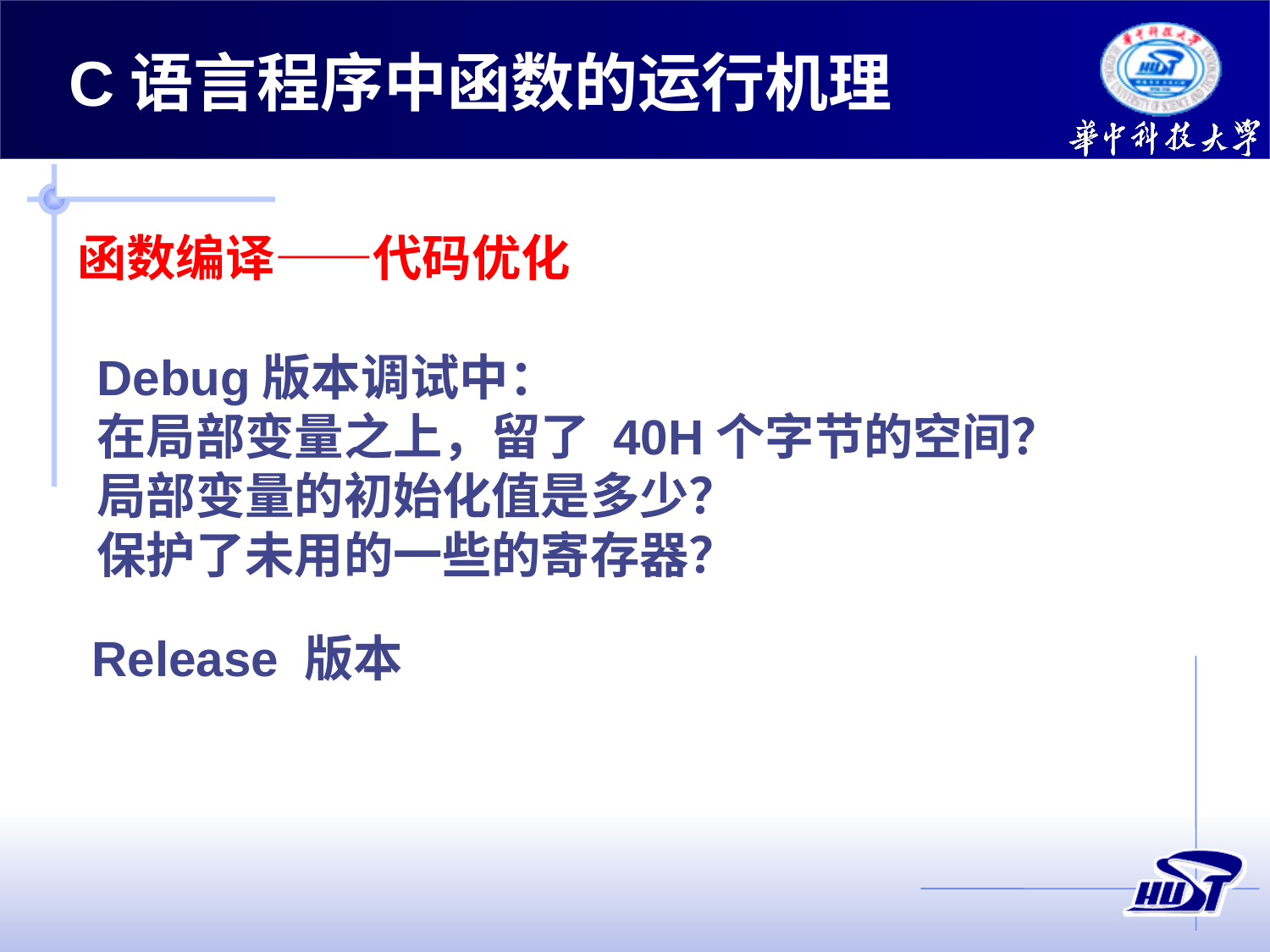

C语言程序中函数的运行机理
# 函数编译——代码优化
Debug版本调试中：
在局部变量之上，留了 40H个字节的空间？
局部变量的初始化值是多少？
保护了未用的一些的寄存器？
Release 版本